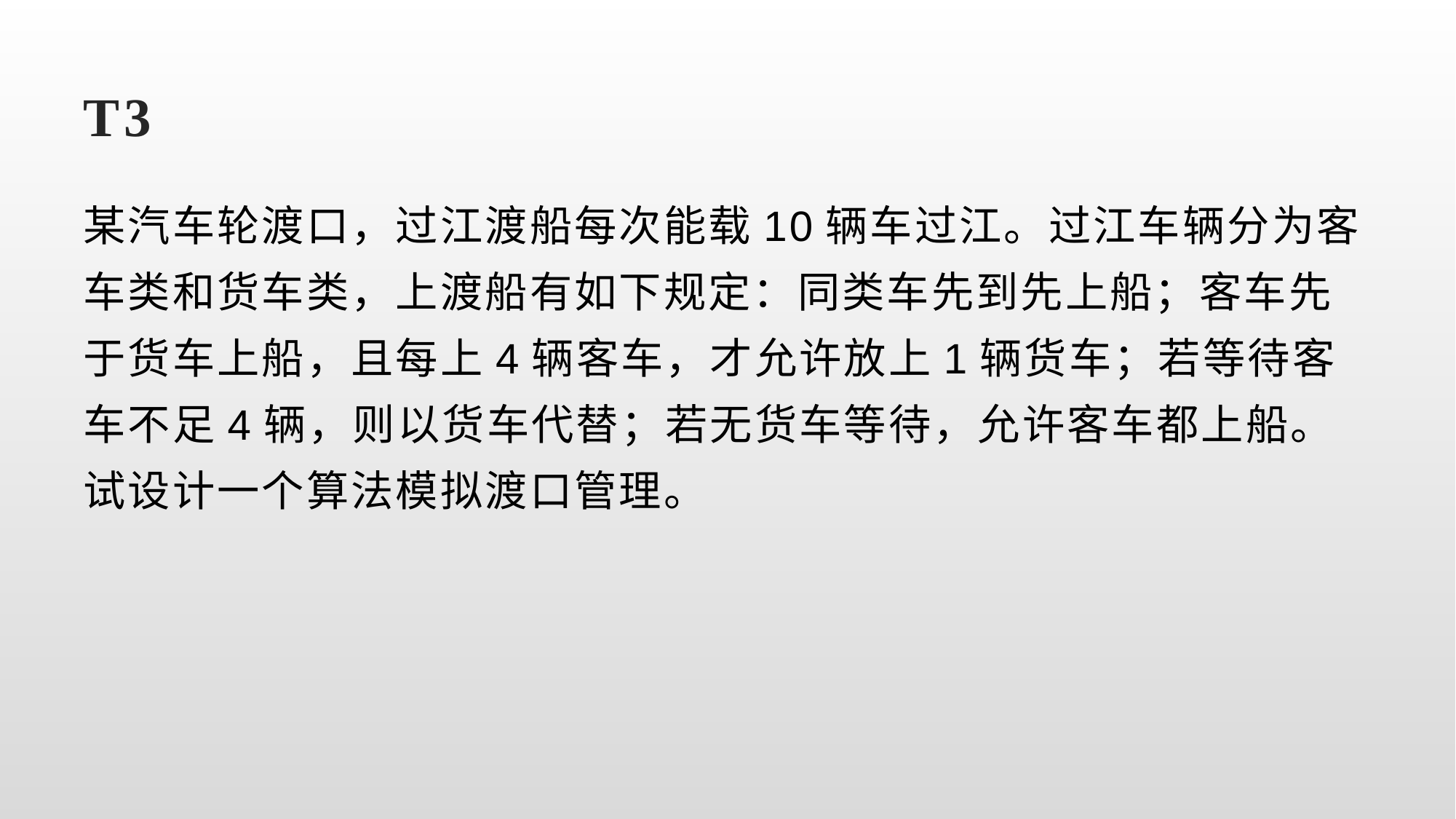

# T3
某汽车轮渡口，过江渡船每次能载10辆车过江。过江车辆分为客车类和货车类，上渡船有如下规定：同类车先到先上船；客车先于货车上船，且每上4辆客车，才允许放上1辆货车；若等待客车不足4辆，则以货车代替；若无货车等待，允许客车都上船。试设计一个算法模拟渡口管理。